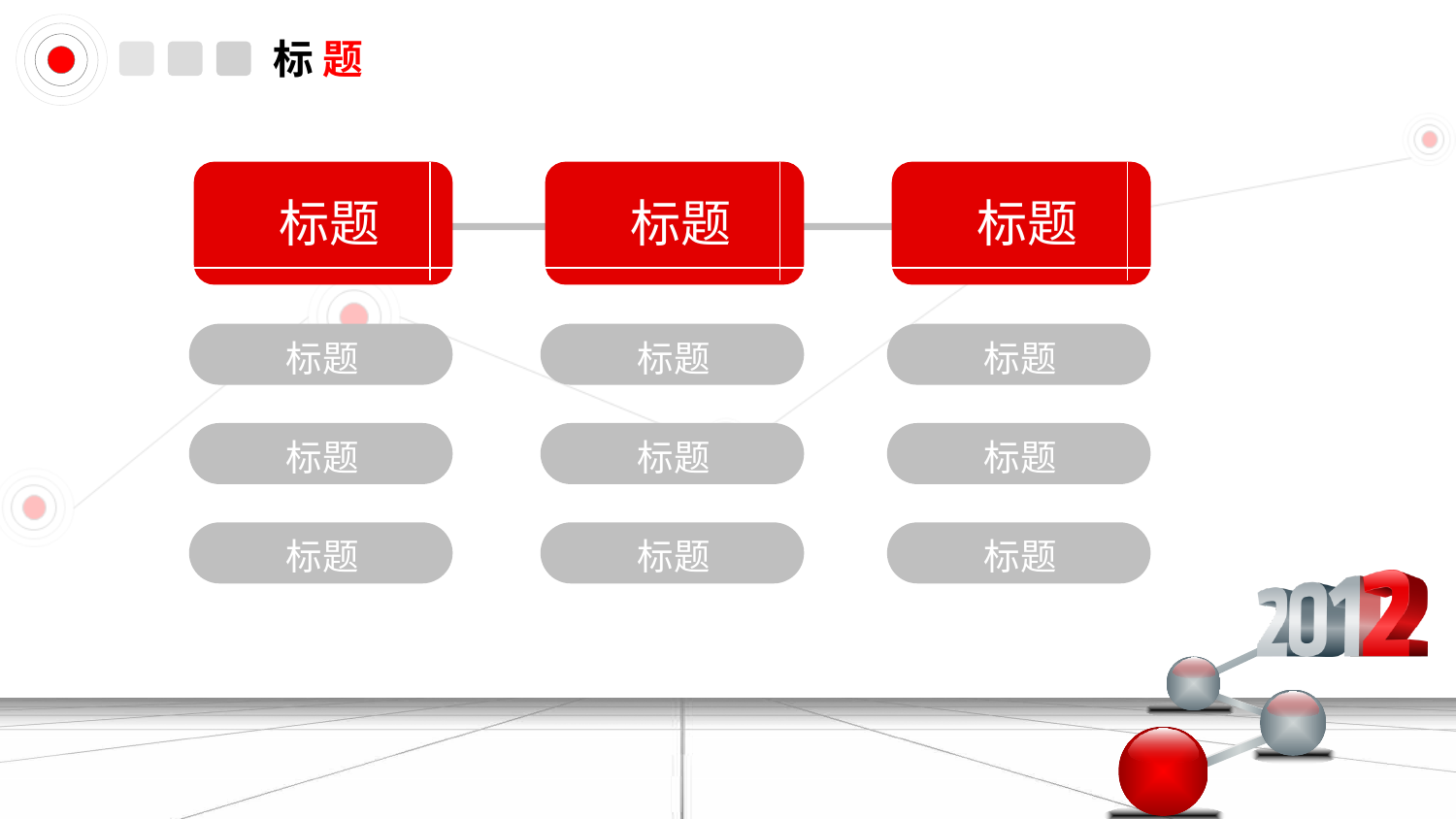

标 题

标题

标题

标题

标题

标题

标题

标题

标题

标题

标题

标题

标题